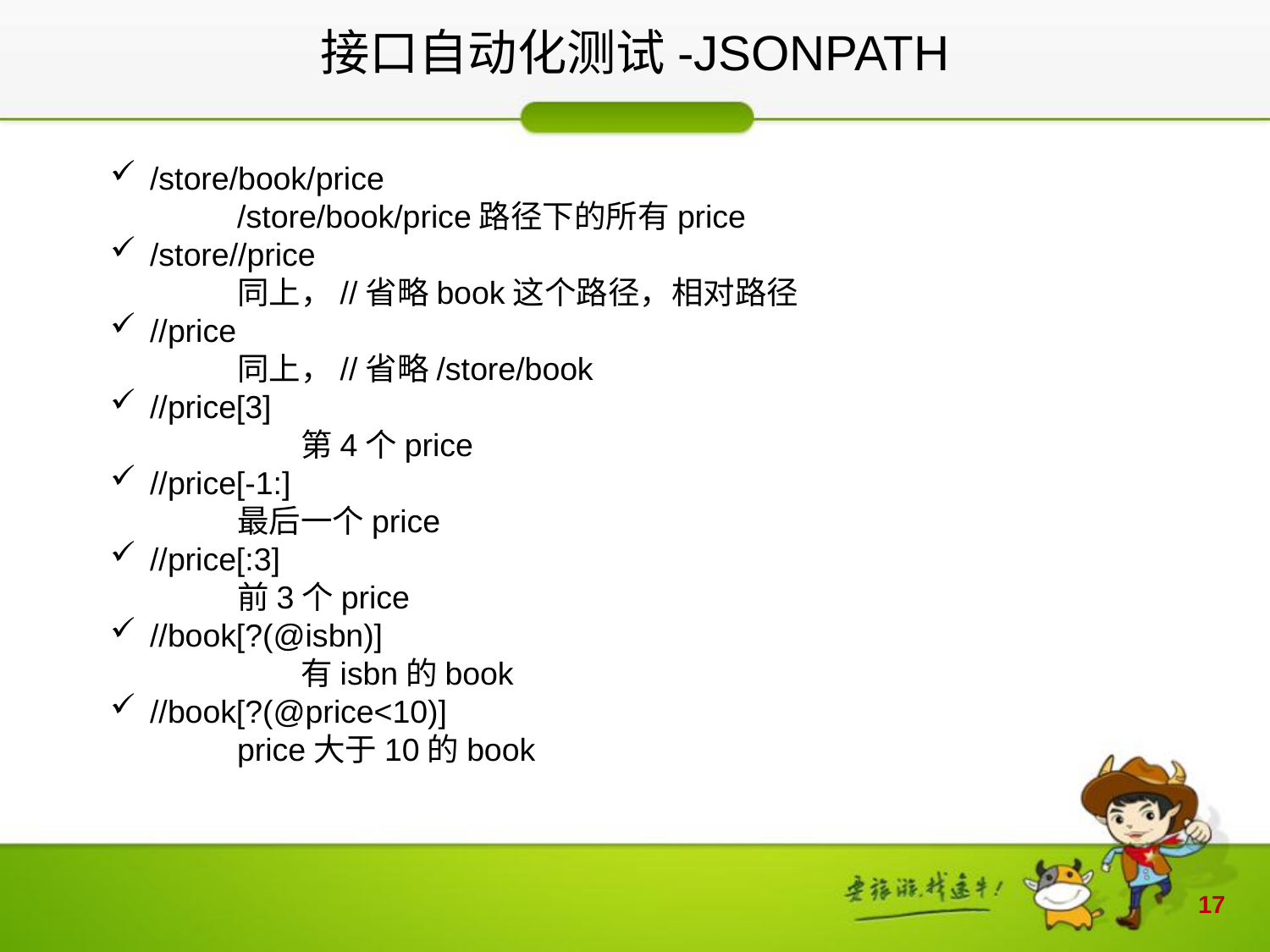

接口自动化测试-JSONPATH
/store/book/price
	/store/book/price路径下的所有price
/store//price
	同上，//省略book这个路径，相对路径
//price
	同上，//省略/store/book
//price[3]
	第4个price
//price[-1:]
	最后一个price
//price[:3]
	前3个price
//book[?(@isbn)]
	有isbn的book
//book[?(@price<10)]
	price大于10的book

17